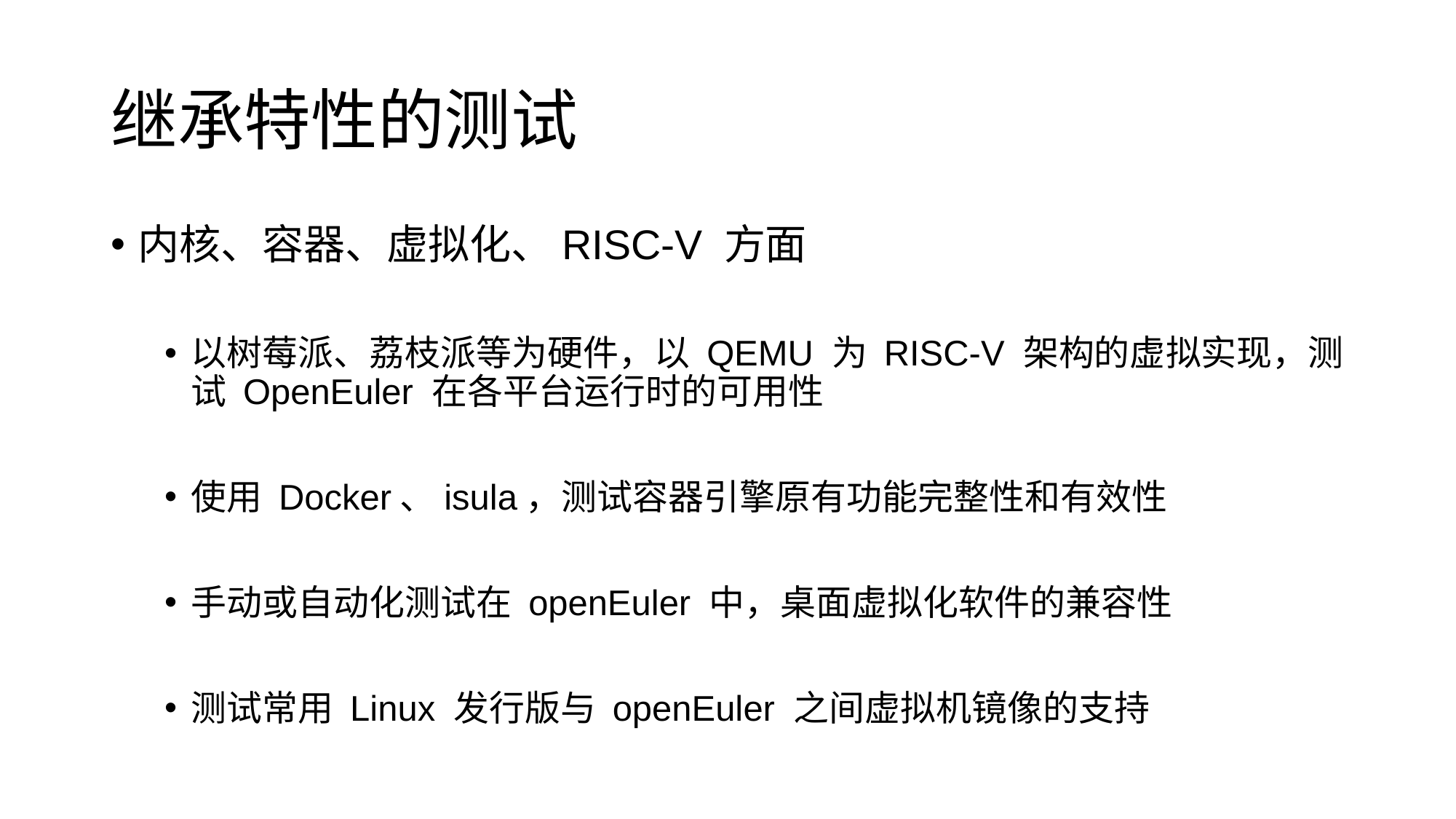

# 继承特性的测试
内核、容器、虚拟化、RISC-V 方面

以树莓派、荔枝派等为硬件，以 QEMU 为 RISC-V 架构的虚拟实现，测试 OpenEuler 在各平台运行时的可用性

使用 Docker、isula，测试容器引擎原有功能完整性和有效性

手动或自动化测试在 openEuler 中，桌面虚拟化软件的兼容性

测试常用 Linux 发行版与 openEuler 之间虚拟机镜像的支持